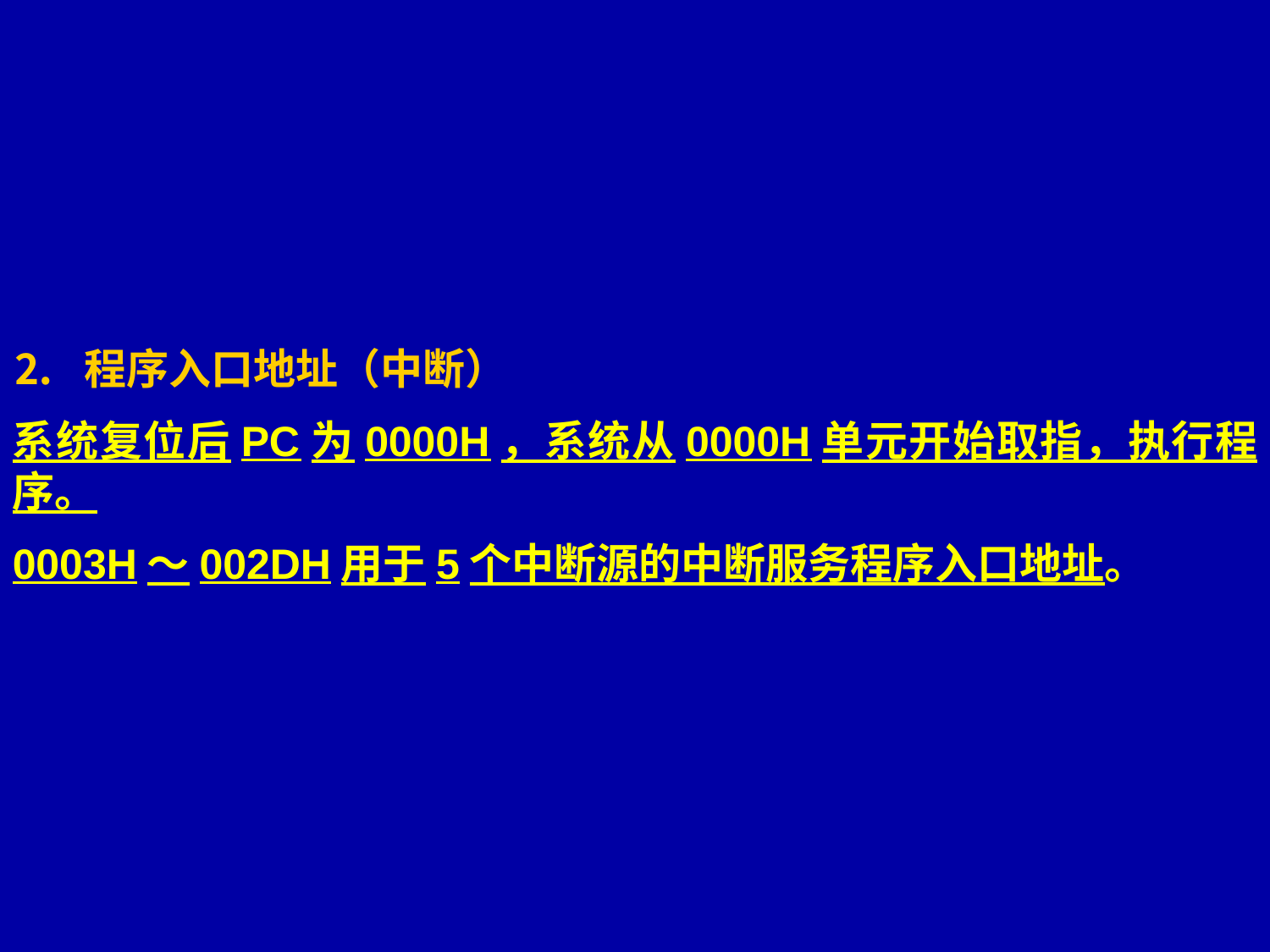

⒉  程序入口地址（中断）
系统复位后PC为0000H，系统从0000H单元开始取指，执行程序。
0003H～002DH用于5个中断源的中断服务程序入口地址。